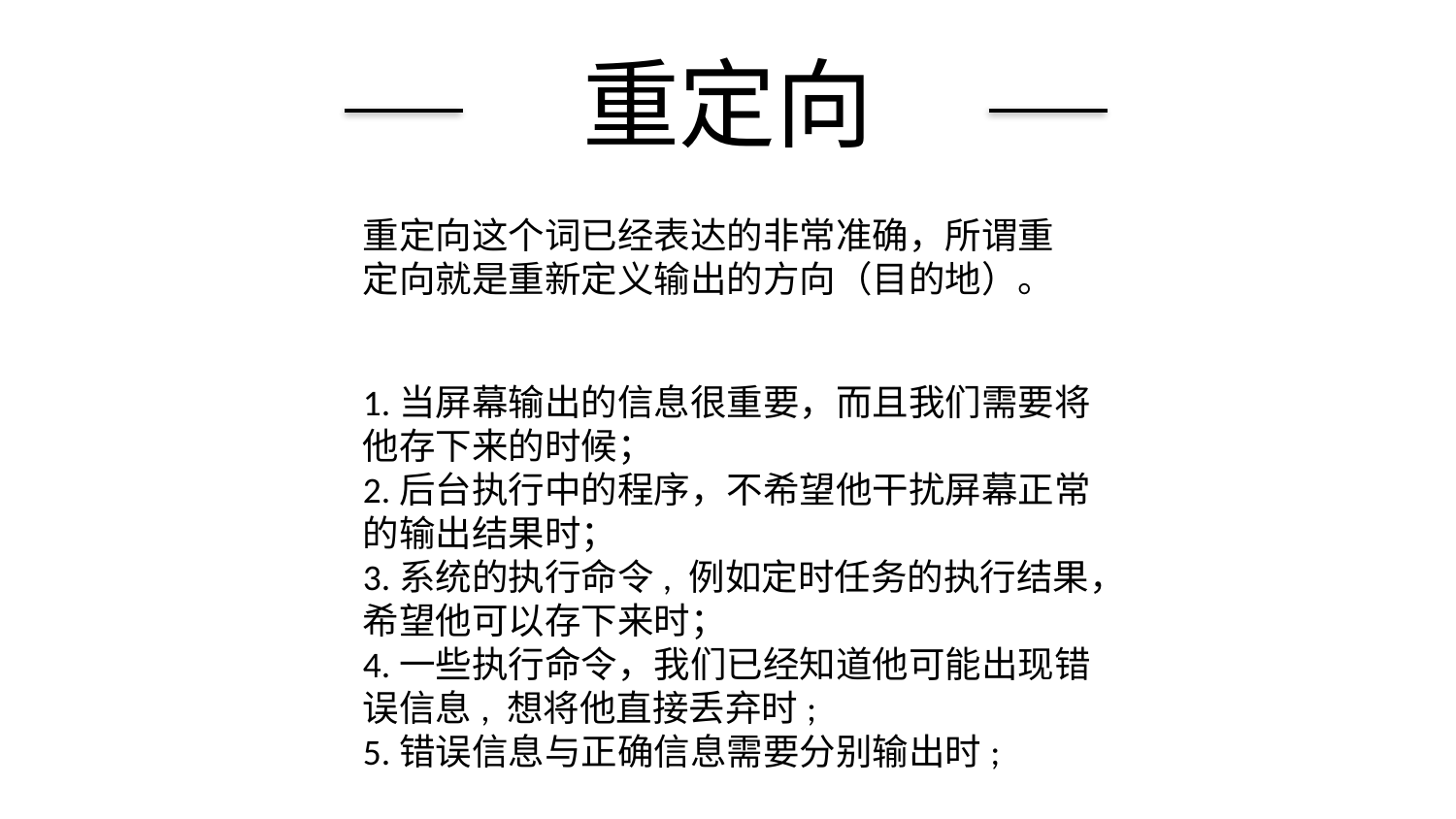

# 重定向
重定向这个词已经表达的非常准确，所谓重定向就是重新定义输出的方向（目的地）。
1.当屏幕输出的信息很重要，而且我们需要将他存下来的时候；
2.后台执行中的程序，不希望他干扰屏幕正常的输出结果时；
3.系统的执行命令, 例如定时任务的执行结果，希望他可以存下来时；
4.一些执行命令，我们已经知道他可能出现错误信息, 想将他直接丢弃时;
5.错误信息与正确信息需要分别输出时;